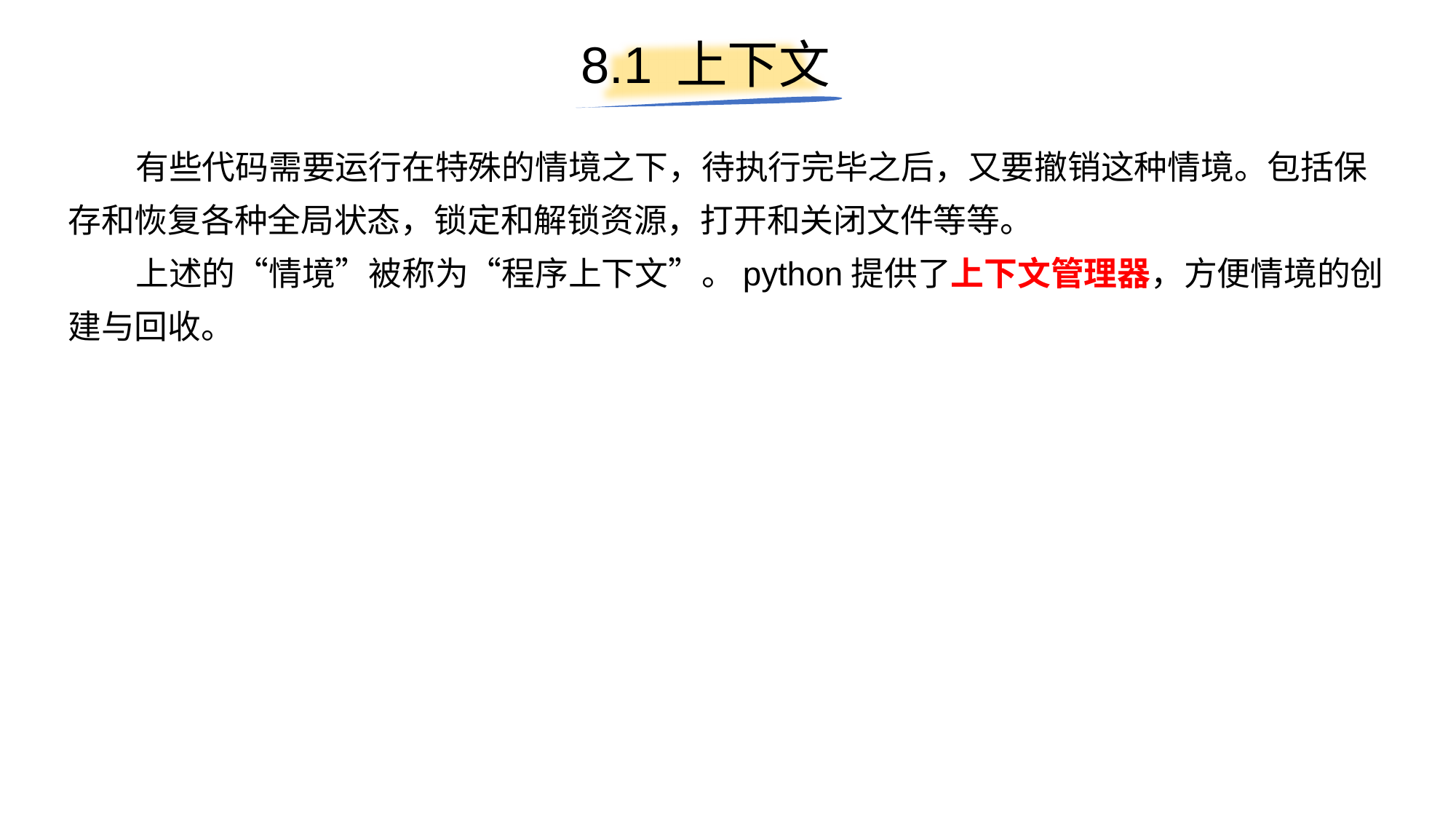

# 8.1 上下文

        有些代码需要运行在特殊的情境之下，待执行完毕之后，又要撤销这种情境。包括保存和恢复各种全局状态，锁定和解锁资源，打开和关闭文件等等。
        上述的“情境”被称为“程序上下文”。python提供了上下文管理器，方便情境的创建与回收。